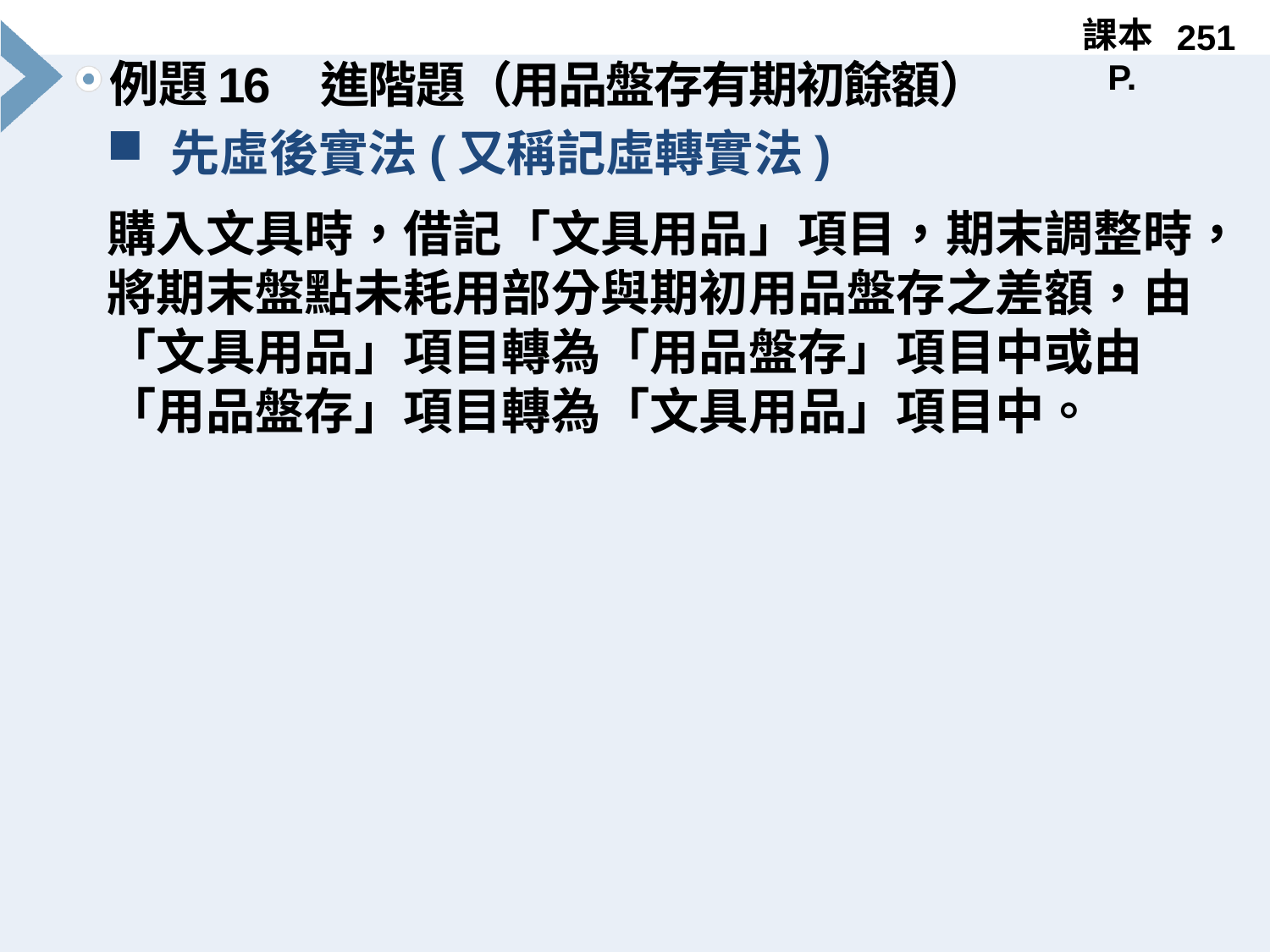

251
# 16   進階題（用品盤存有期初餘額）
先虛後實法(又稱記虛轉實法)
購入文具時，借記「文具用品」項目，期末調整時，將期末盤點未耗用部分與期初用品盤存之差額，由「文具用品」項目轉為「用品盤存」項目中或由「用品盤存」項目轉為「文具用品」項目中。